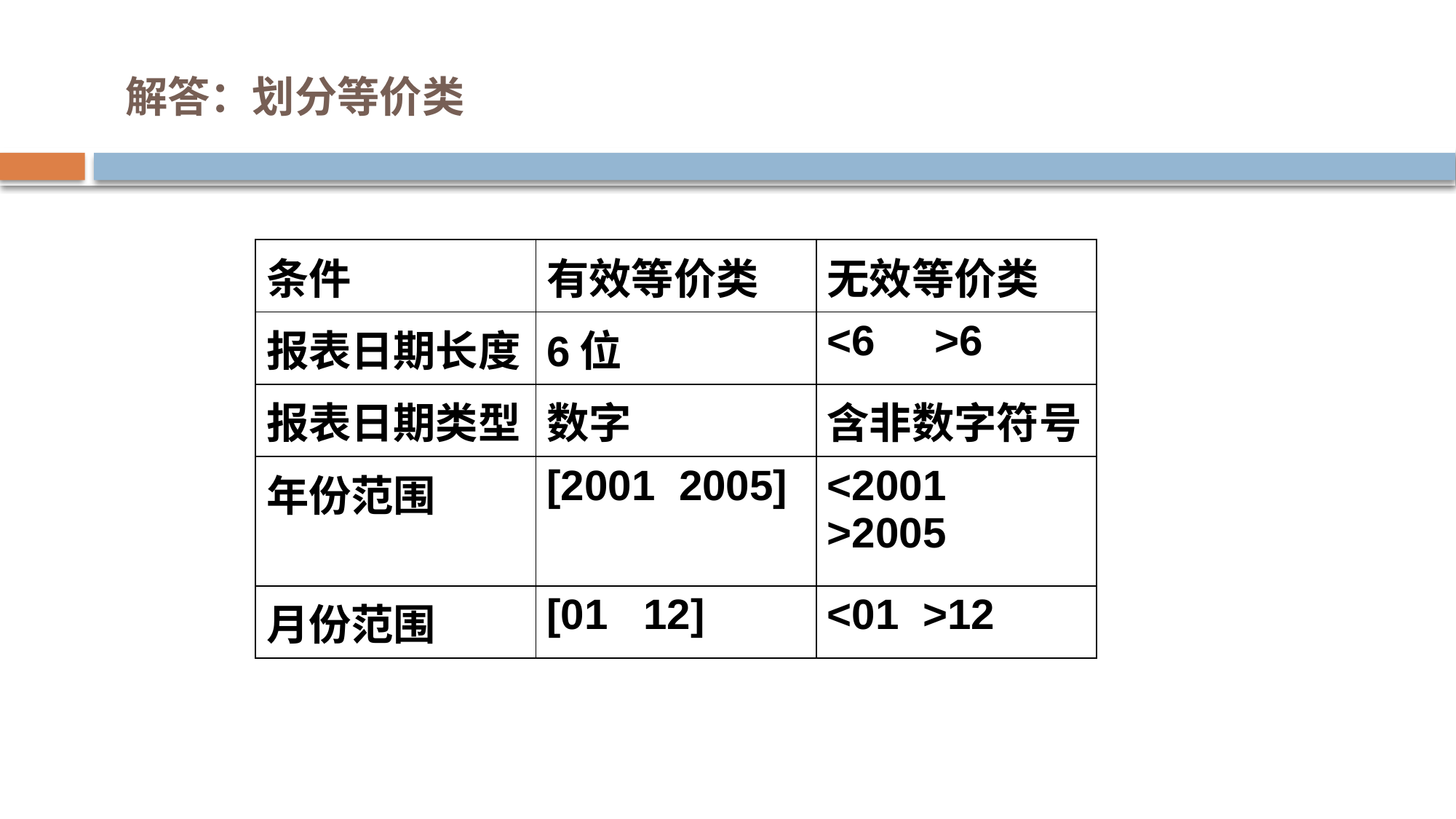

# 解答：划分等价类
| 条件 | 有效等价类 | 无效等价类 |
| --- | --- | --- |
| 报表日期长度 | 6位 | <6 >6 |
| 报表日期类型 | 数字 | 含非数字符号 |
| 年份范围 | [2001 2005] | <2001 >2005 |
| 月份范围 | [01 12] | <01 >12 |